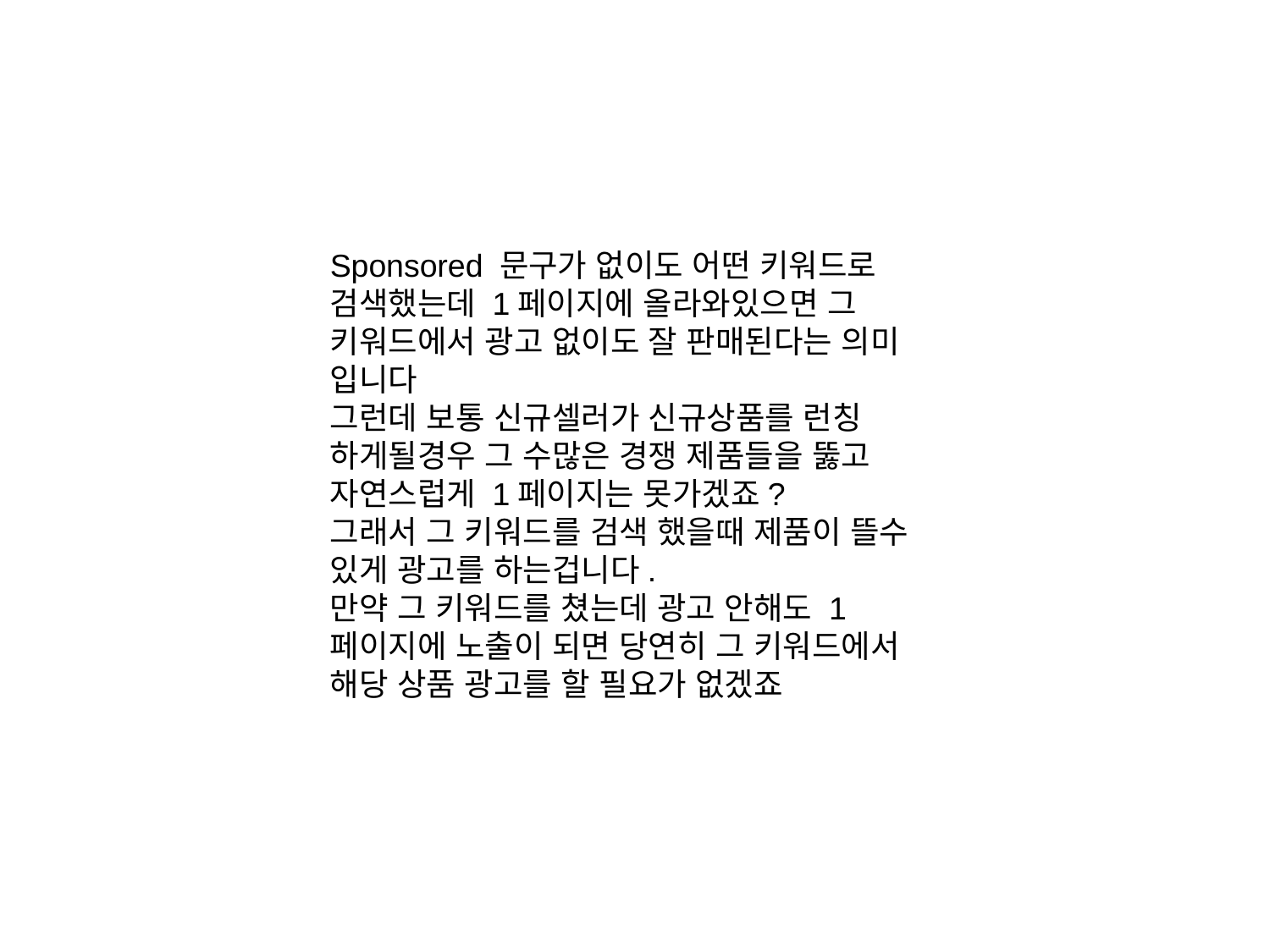

Sponsored 문구가 없이도 어떤 키워드로 검색했는데 1페이지에 올라와있으면 그 키워드에서 광고 없이도 잘 판매된다는 의미 입니다
그런데 보통 신규셀러가 신규상품를 런칭 하게될경우 그 수많은 경쟁 제품들을 뚫고 자연스럽게 1페이지는 못가겠죠?
그래서 그 키워드를 검색 했을때 제품이 뜰수 있게 광고를 하는겁니다.
만약 그 키워드를 쳤는데 광고 안해도 1페이지에 노출이 되면 당연히 그 키워드에서 해당 상품 광고를 할 필요가 없겠죠